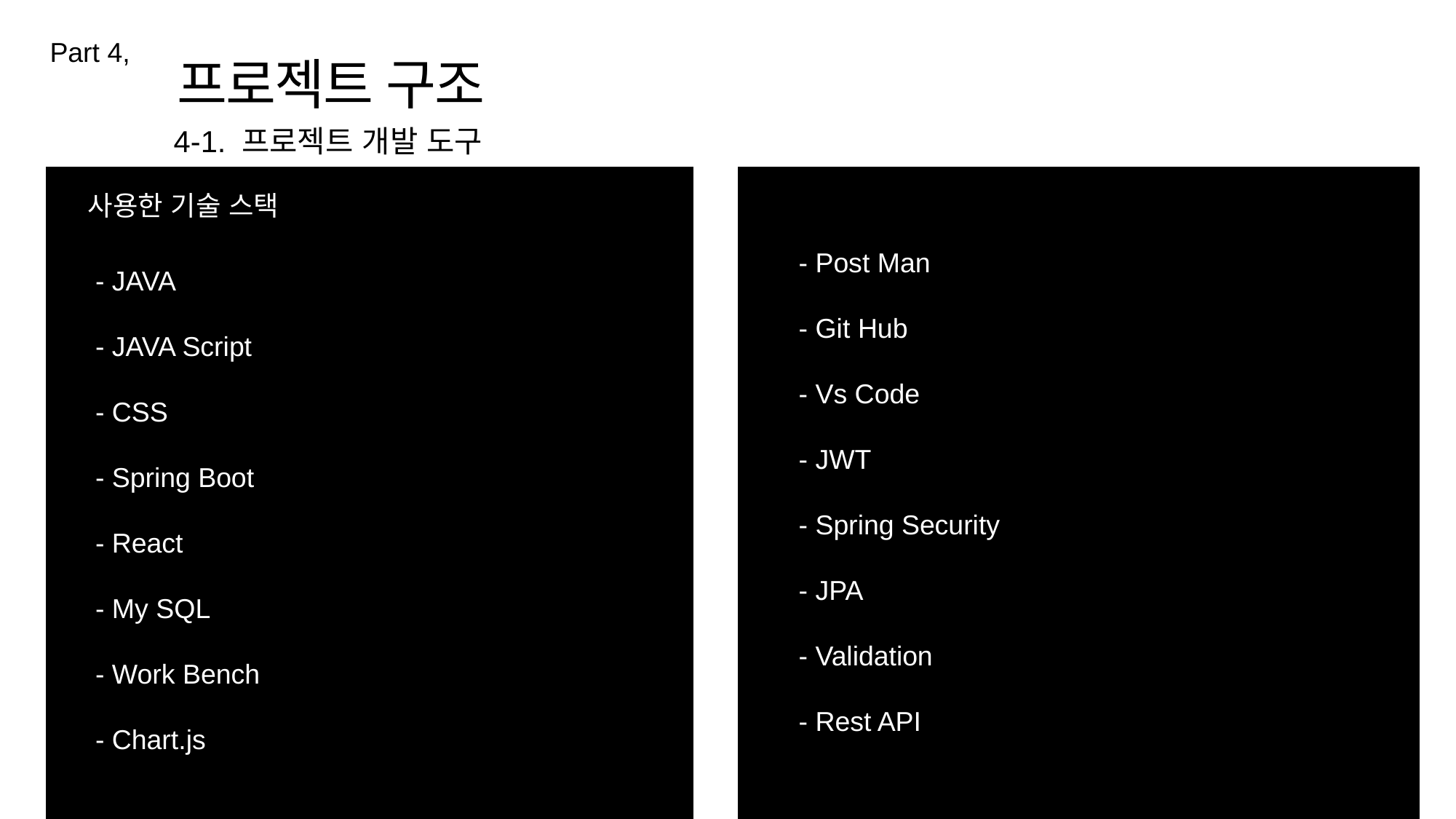

Part 4,
프로젝트 구조
4-1. 프로젝트 개발 도구

사용한 기술 스택
 - Post Man

 - Git Hub

 - Vs Code

 - JWT

 - Spring Security

 - JPA

 - Validation

 - Rest API
 - JAVA

 - JAVA Script

 - CSS

 - Spring Boot

 - React

 - My SQL

 - Work Bench

 - Chart.js